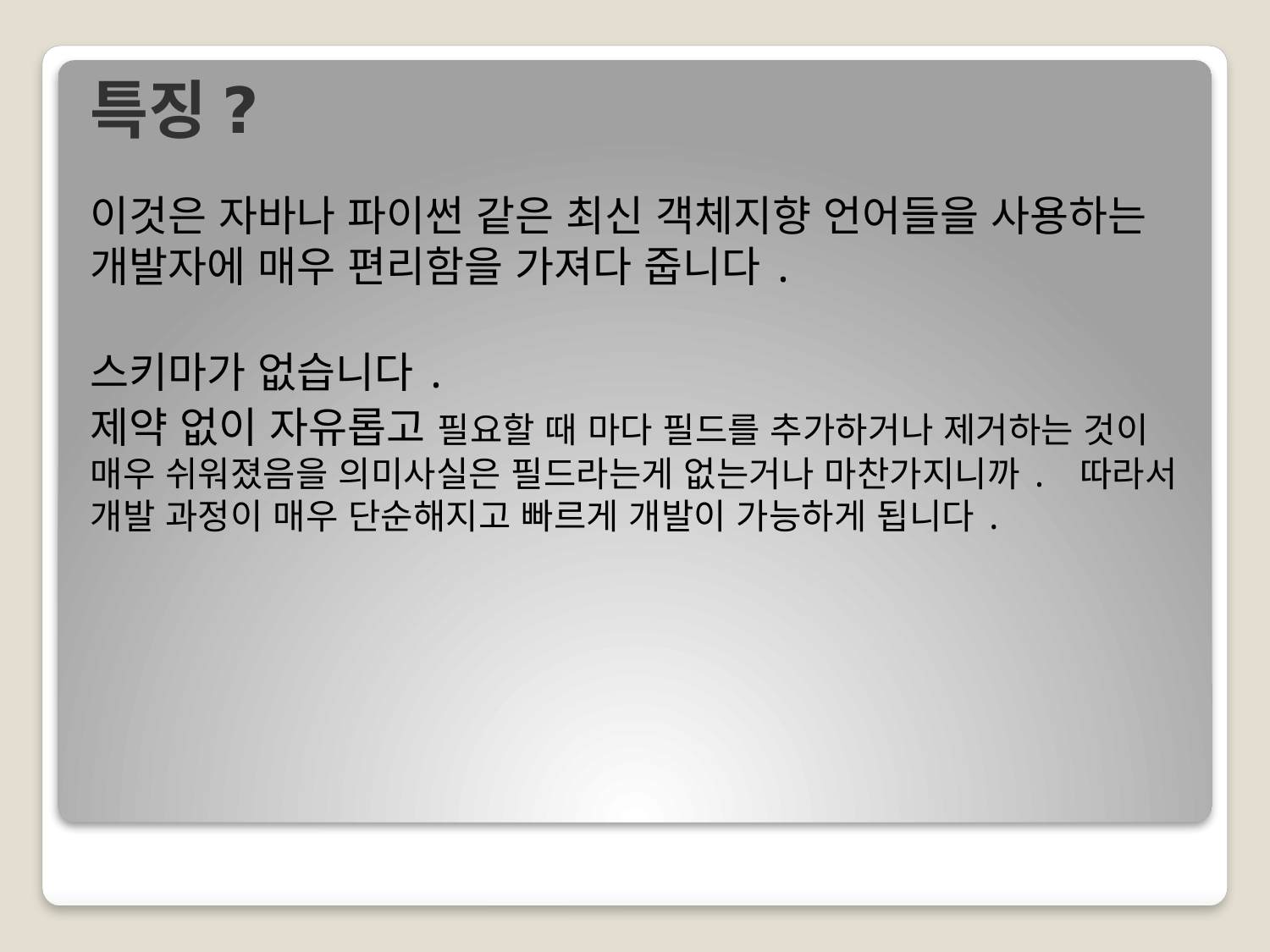

# 특징?
이것은 자바나 파이썬 같은 최신 객체지향 언어들을 사용하는 개발자에 매우 편리함을 가져다 줍니다.
스키마가 없습니다.
제약 없이 자유롭고 필요할 때 마다 필드를 추가하거나 제거하는 것이 매우 쉬워졌음을 의미사실은 필드라는게 없는거나 마찬가지니까. 따라서 개발 과정이 매우 단순해지고 빠르게 개발이 가능하게 됩니다.